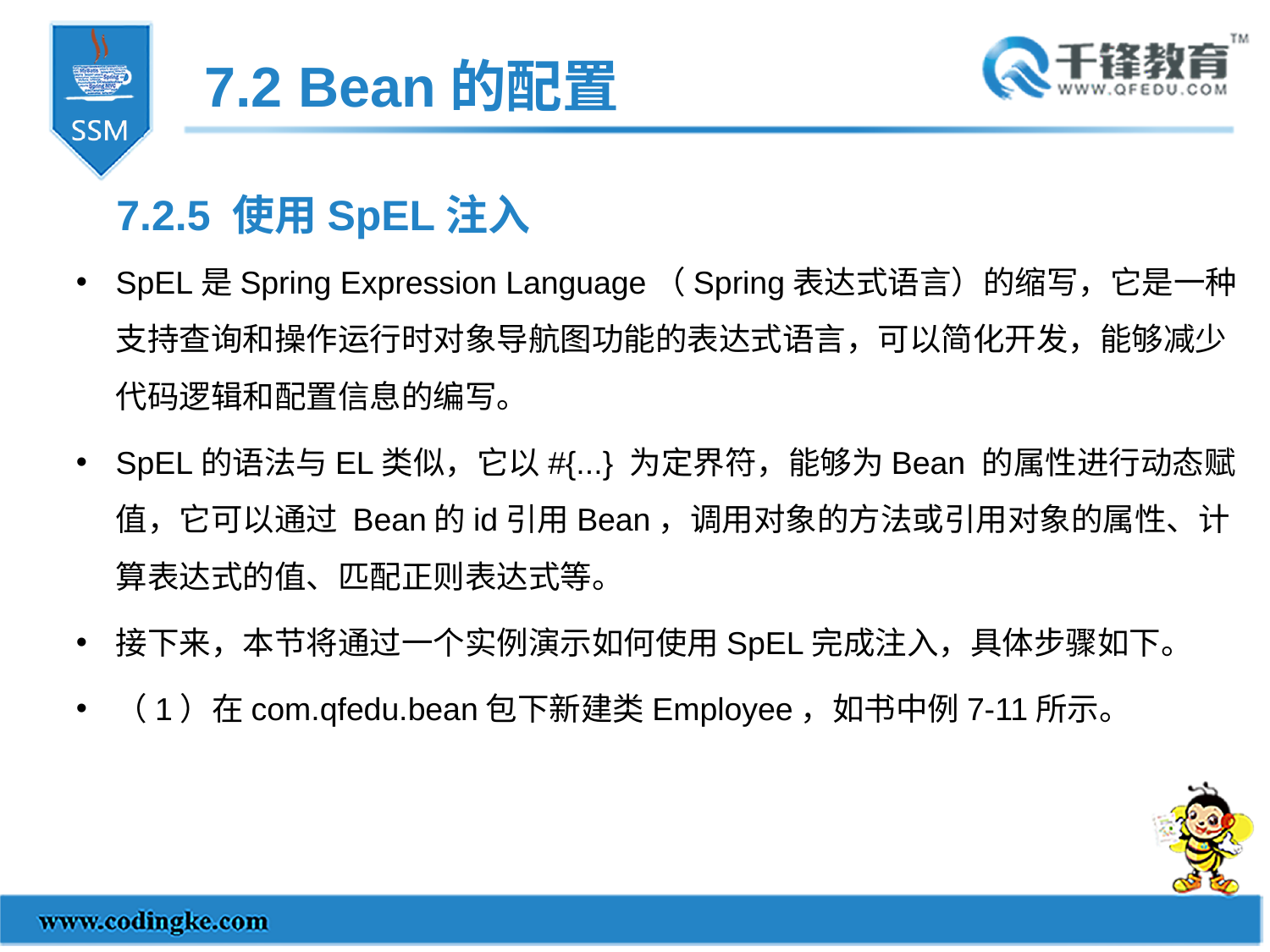

7.2 Bean的配置
7.2.5 使用SpEL注入
SpEL是Spring Expression Language（Spring表达式语言）的缩写，它是一种支持查询和操作运行时对象导航图功能的表达式语言，可以简化开发，能够减少代码逻辑和配置信息的编写。
SpEL的语法与EL类似，它以#{...} 为定界符，能够为Bean 的属性进行动态赋值，它可以通过 Bean的id引用Bean，调用对象的方法或引用对象的属性、计算表达式的值、匹配正则表达式等。
接下来，本节将通过一个实例演示如何使用SpEL完成注入，具体步骤如下。
（1）在com.qfedu.bean包下新建类Employee，如书中例7-11所示。